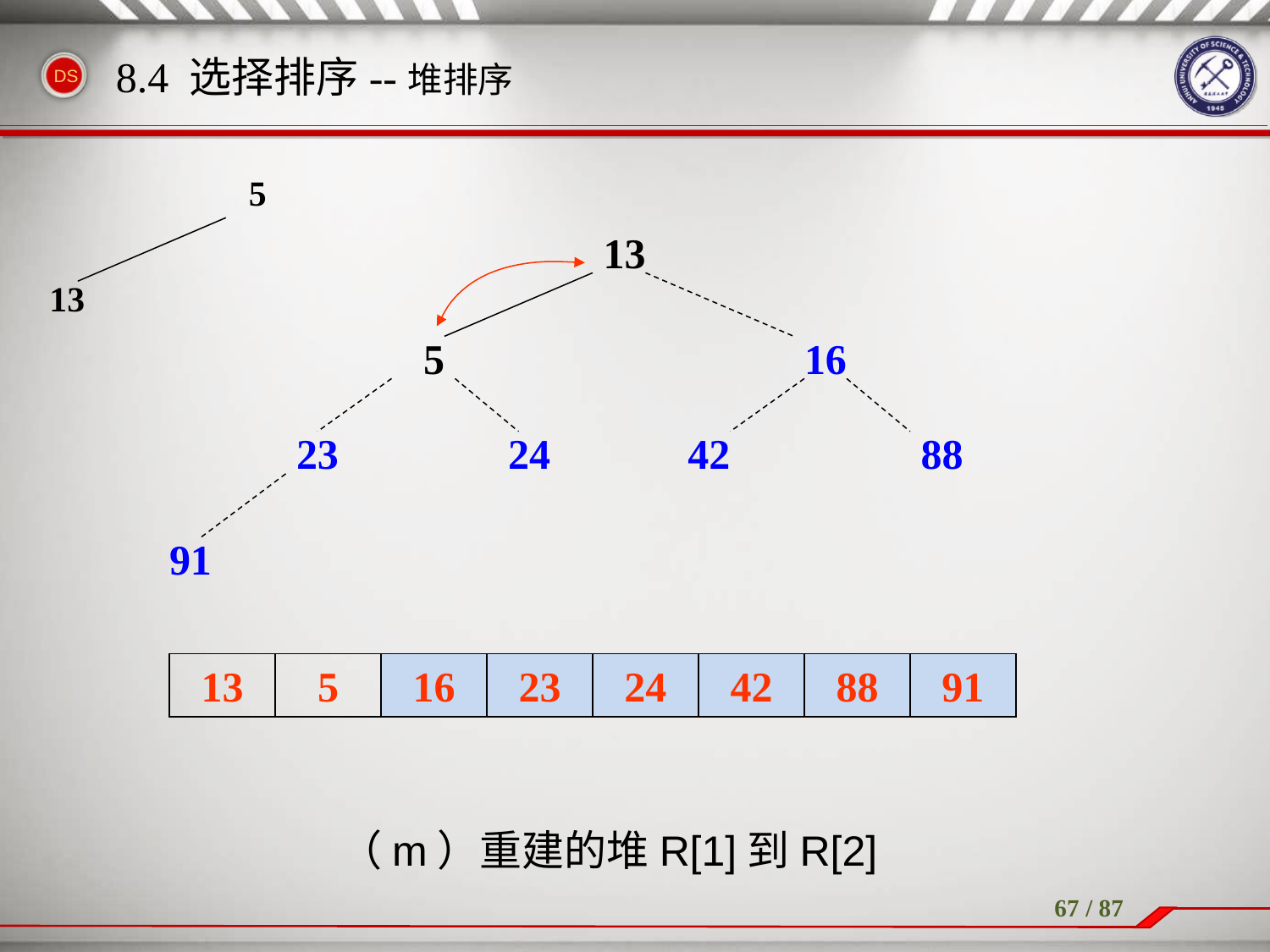

8.4 选择排序--堆排序
5

13
13

5
16

23
24
42
88

91

13
5
16
23
24
42
88
91
（m）重建的堆R[1]到R[2]